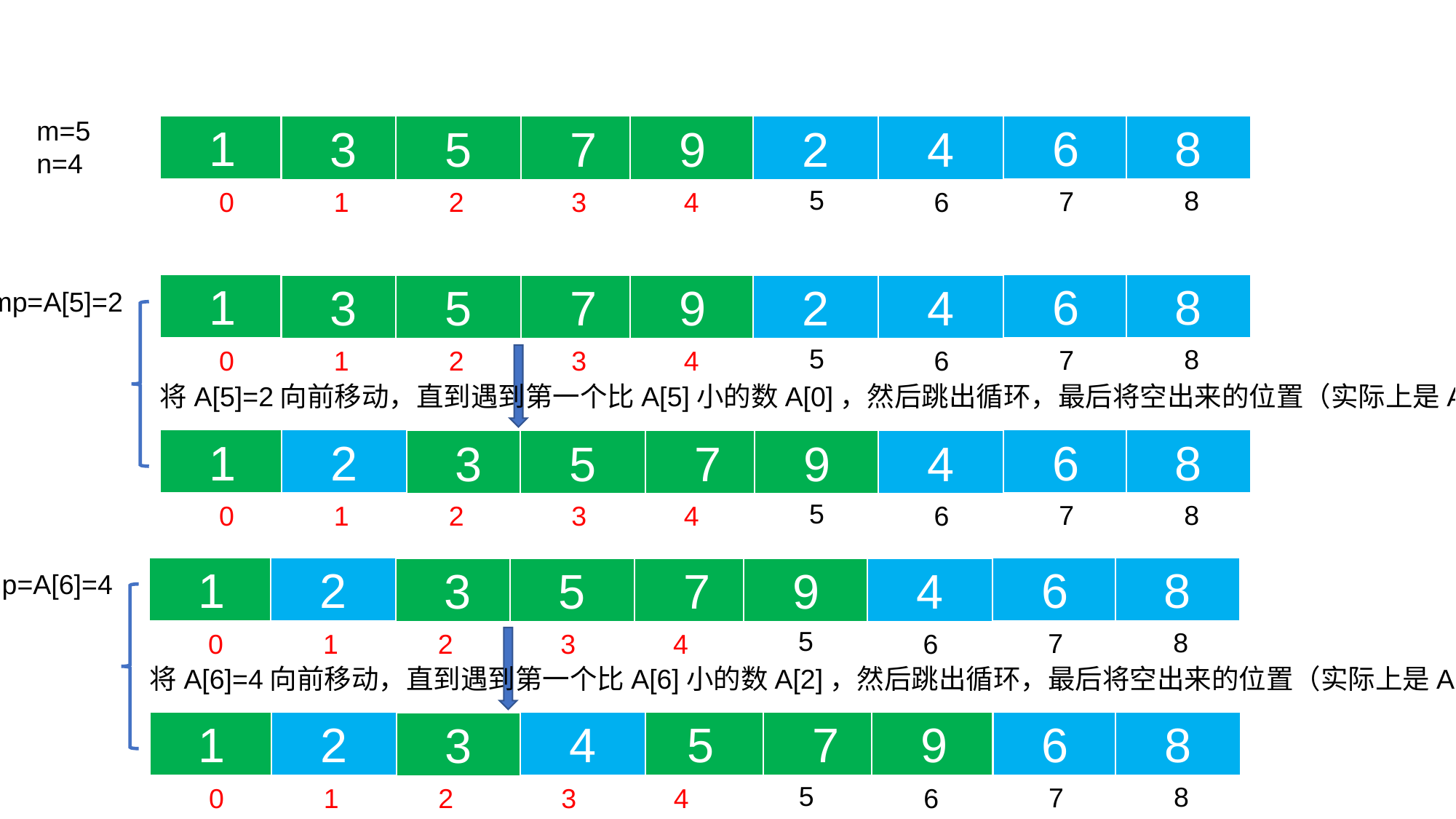

m=5
n=4
1
6
8
3
5
7
9
2
4
5
8
7
0
1
2
3
4
6
1
6
8
3
5
7
9
2
4
temp=A[5]=2

5
8
7
0
1
2
3
4
6

将A[5]=2向前移动，直到遇到第一个比A[5]小的数A[0]，然后跳出循环，最后将空出来的位置（实际上是A[1]）填入temp
1
2
6
8
3
5
7
9
4
5
8
7
0
1
2
3
4
6
1
2
6
8
3
5
7
9
4
temp=A[6]=4

5
8
7
0
1
2
3
4
6

将A[6]=4向前移动，直到遇到第一个比A[6]小的数A[2]，然后跳出循环，最后将空出来的位置（实际上是A[3]）填入temp
1
2
4
5
7
9
6
8
3
5
8
7
0
1
2
3
4
6
temp=A[7]=6
1
2
4
5
7
9
6
8
3

5
8
7
0
1
2
3
4
6

将A[7]=6向前移动，直到遇到第一个比A[7]小的数A[4]，然后跳出循环，最后将空出来的位置（实际上是A[5]）填入temp
6
1
2
4
5
7
9
8
3
5
8
7
0
1
2
3
4
6
6
1
2
4
5
7
9
8
3
temp=A[8]=8

5
8
7
0
1
2
3
4
6

将A[8]=8向前移动，直到遇到第一个比A[8]小的数A[6]，然后跳出循环，最后将空出来的位置（实际上是A[7]）填入temp
6
1
2
4
5
7
8
9
3
5
8
7
0
1
2
3
4
6